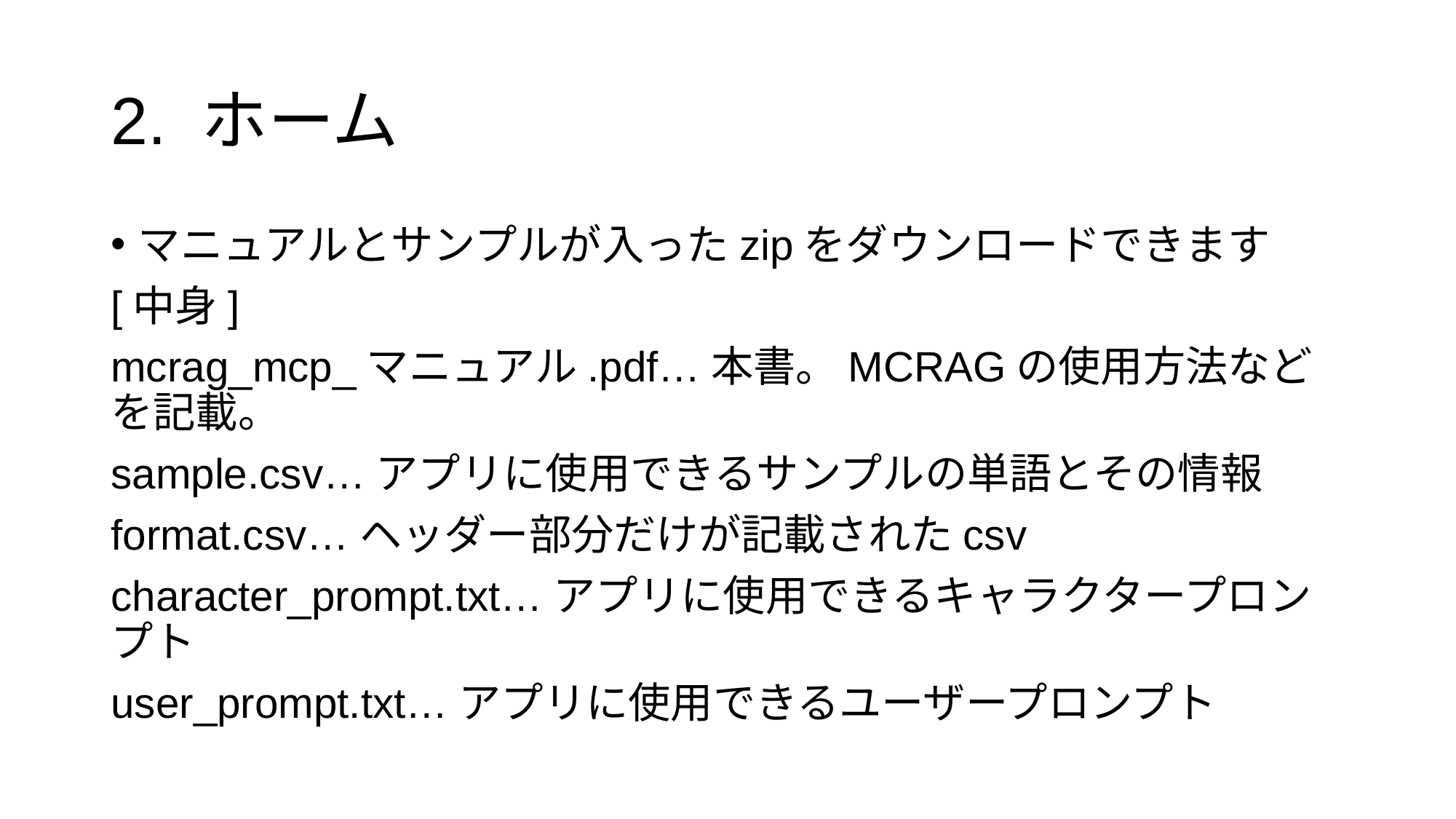

# 2. ホーム
マニュアルとサンプルが入ったzipをダウンロードできます
[中身]
mcrag_mcp_マニュアル.pdf…本書。MCRAGの使用方法などを記載。
sample.csv…アプリに使用できるサンプルの単語とその情報
format.csv…ヘッダー部分だけが記載されたcsv
character_prompt.txt…アプリに使用できるキャラクタープロンプト
user_prompt.txt…アプリに使用できるユーザープロンプト